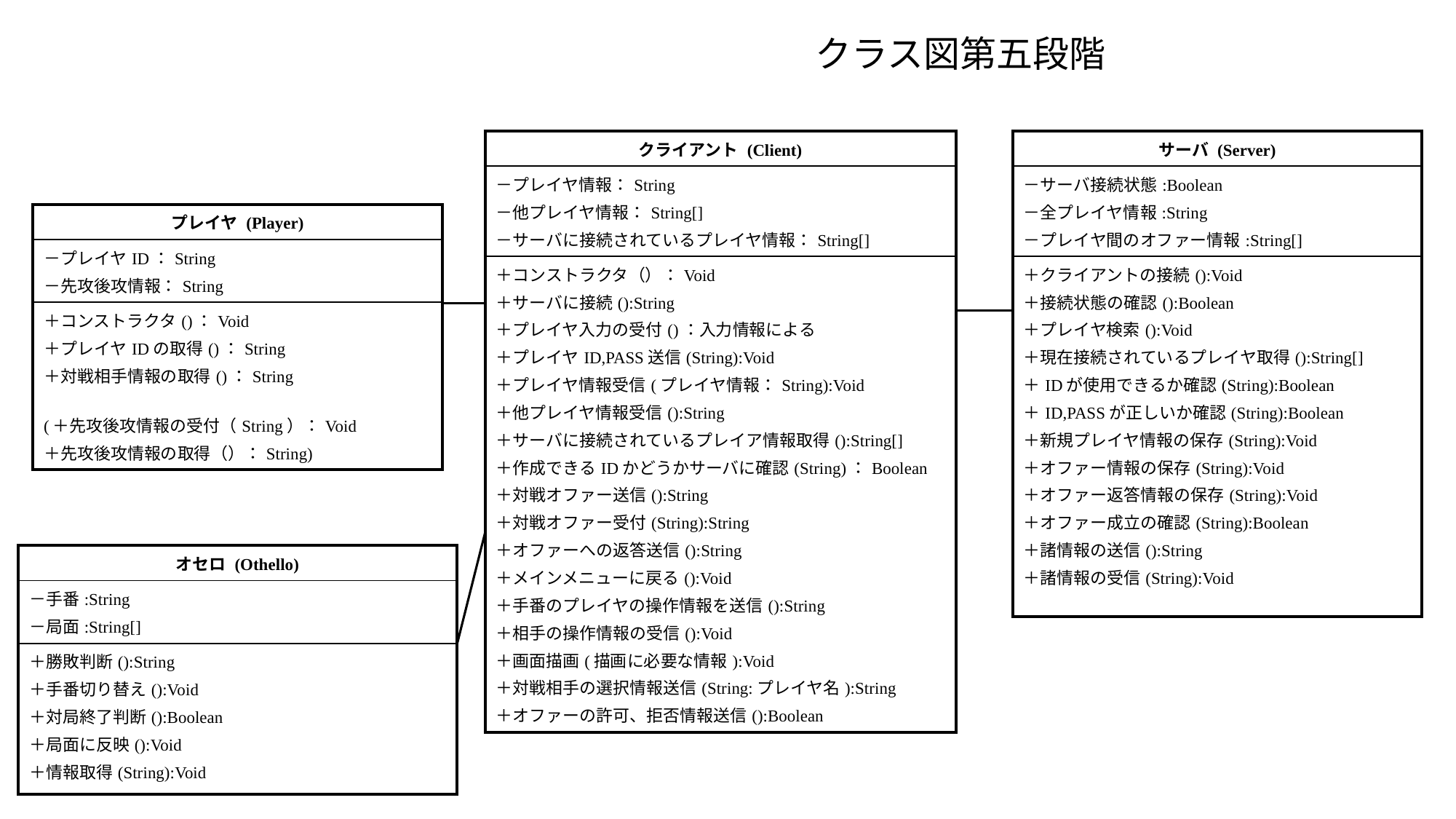

クラス図第五段階
| クライアント (Client) |
| --- |
| －プレイヤ情報：String －他プレイヤ情報：String[] －サーバに接続されているプレイヤ情報：String[] |
| ＋コンストラクタ（）：Void ＋サーバに接続():String ＋プレイヤ入力の受付()：入力情報による ＋プレイヤID,PASS送信(String):Void ＋プレイヤ情報受信(プレイヤ情報：String):Void ＋他プレイヤ情報受信():String ＋サーバに接続されているプレイア情報取得():String[] ＋作成できるIDかどうかサーバに確認(String)：Boolean ＋対戦オファー送信():String ＋対戦オファー受付(String):String ＋オファーへの返答送信():String ＋メインメニューに戻る():Void ＋手番のプレイヤの操作情報を送信():String ＋相手の操作情報の受信():Void ＋画面描画(描画に必要な情報):Void ＋対戦相手の選択情報送信(String:プレイヤ名):String ＋オファーの許可、拒否情報送信():Boolean |
| サーバ (Server) |
| --- |
| －サーバ接続状態:Boolean －全プレイヤ情報:String －プレイヤ間のオファー情報:String[] |
| ＋クライアントの接続():Void ＋接続状態の確認():Boolean ＋プレイヤ検索():Void ＋現在接続されているプレイヤ取得():String[] ＋IDが使用できるか確認(String):Boolean ＋ID,PASSが正しいか確認(String):Boolean ＋新規プレイヤ情報の保存(String):Void ＋オファー情報の保存(String):Void ＋オファー返答情報の保存(String):Void ＋オファー成立の確認(String):Boolean ＋諸情報の送信():String ＋諸情報の受信(String):Void |
| プレイヤ (Player) |
| --- |
| －プレイヤID：String －先攻後攻情報：String |
| ＋コンストラクタ()：Void ＋プレイヤIDの取得()：String ＋対戦相手情報の取得()：String (＋先攻後攻情報の受付（String）：Void ＋先攻後攻情報の取得（）：String) |
| オセロ (Othello) |
| --- |
| －手番:String －局面:String[] |
| ＋勝敗判断():String ＋手番切り替え():Void ＋対局終了判断():Boolean ＋局面に反映():Void ＋情報取得(String):Void |